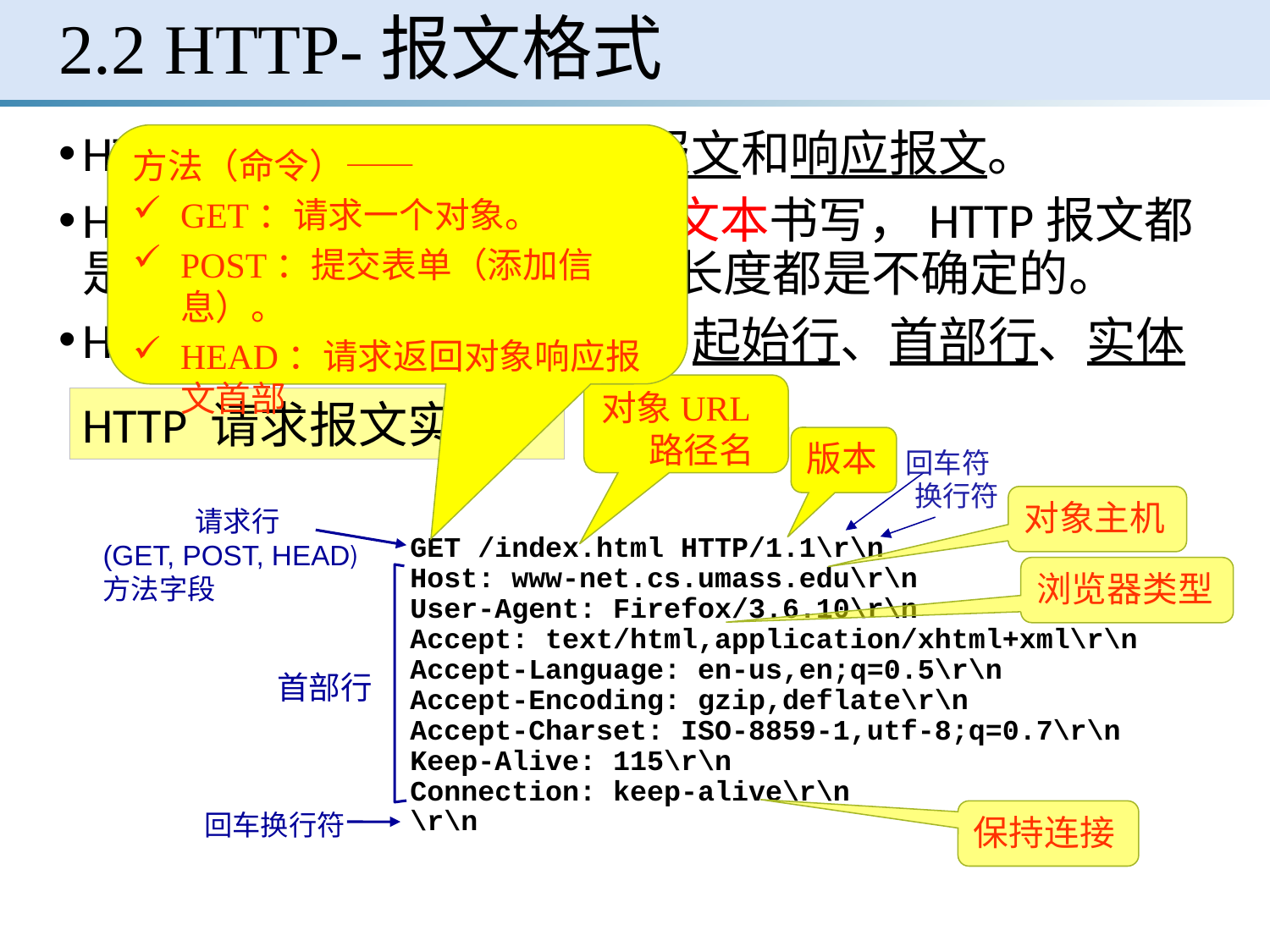

# 2.2 HTTP-报文格式
HTTP的报文有2种：请求报文和响应报文。
HTTP报文采用普通的ASCII文本书写，HTTP报文都是纯文本。因而每个字段的长度都是不确定的。
HTTP报文的三个组成部分：起始行、首部行、实体
方法（命令）——
GET：请求一个对象。
POST：提交表单（添加信息）。
HEAD：请求返回对象响应报文首部
对象URL路径名
HTTP 请求报文实例：
版本
回车符

换行符
请求行
(GET, POST, HEAD)方法字段

GET /index.html HTTP/1.1\r\n
Host: www-net.cs.umass.edu\r\n
User-Agent: Firefox/3.6.10\r\n
Accept: text/html,application/xhtml+xml\r\n
Accept-Language: en-us,en;q=0.5\r\n
Accept-Encoding: gzip,deflate\r\n
Accept-Charset: ISO-8859-1,utf-8;q=0.7\r\n
Keep-Alive: 115\r\n
Connection: keep-alive\r\n
\r\n

首部行
回车换行符

对象主机
浏览器类型
保持连接